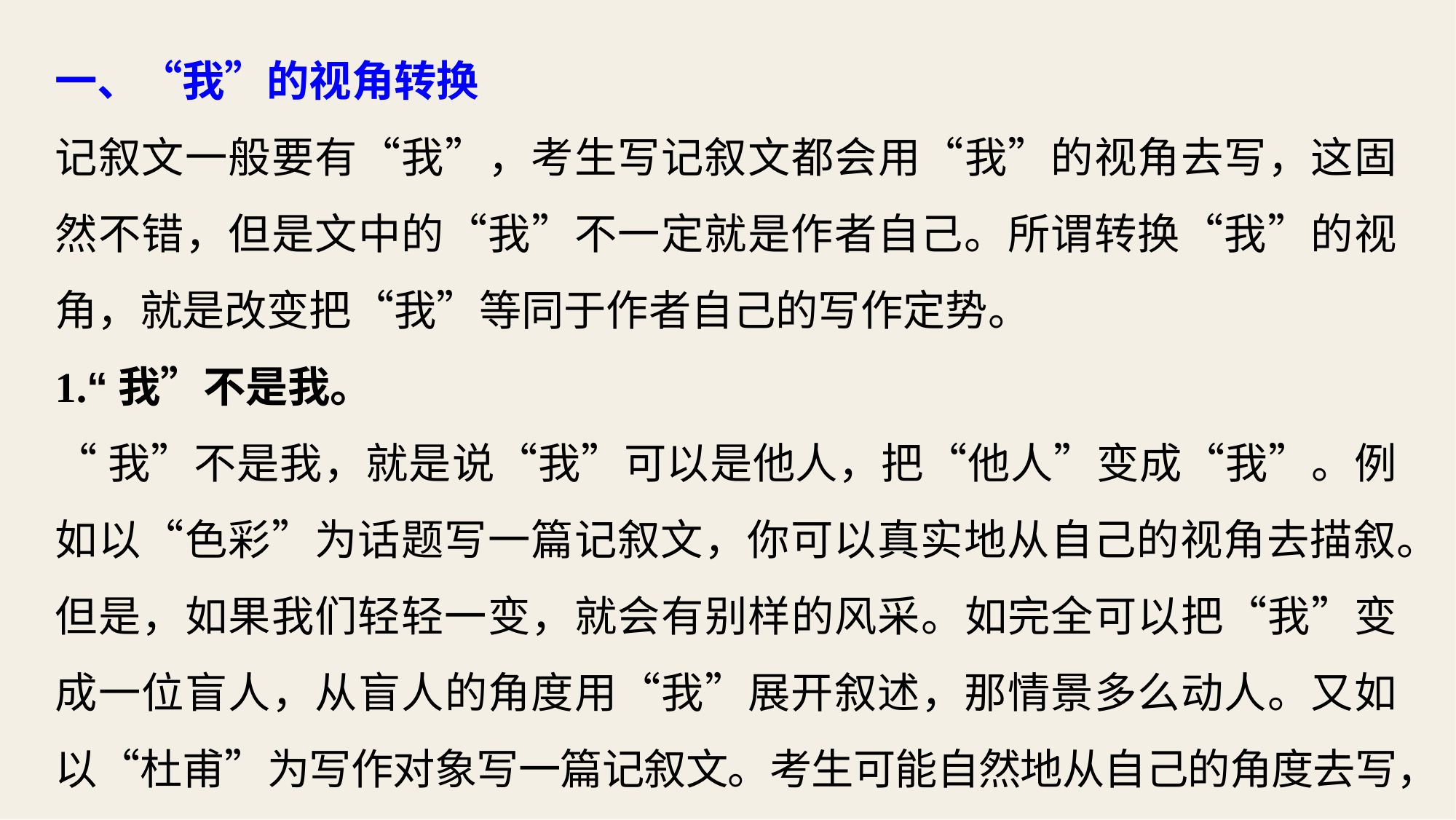

一、“我”的视角转换
记叙文一般要有“我”，考生写记叙文都会用“我”的视角去写，这固然不错，但是文中的“我”不一定就是作者自己。所谓转换“我”的视角，就是改变把“我”等同于作者自己的写作定势。
1.“我”不是我。
“我”不是我，就是说“我”可以是他人，把“他人”变成“我”。例如以“色彩”为话题写一篇记叙文，你可以真实地从自己的视角去描叙。但是，如果我们轻轻一变，就会有别样的风采。如完全可以把“我”变成一位盲人，从盲人的角度用“我”展开叙述，那情景多么动人。又如以“杜甫”为写作对象写一篇记叙文。考生可能自然地从自己的角度去写，